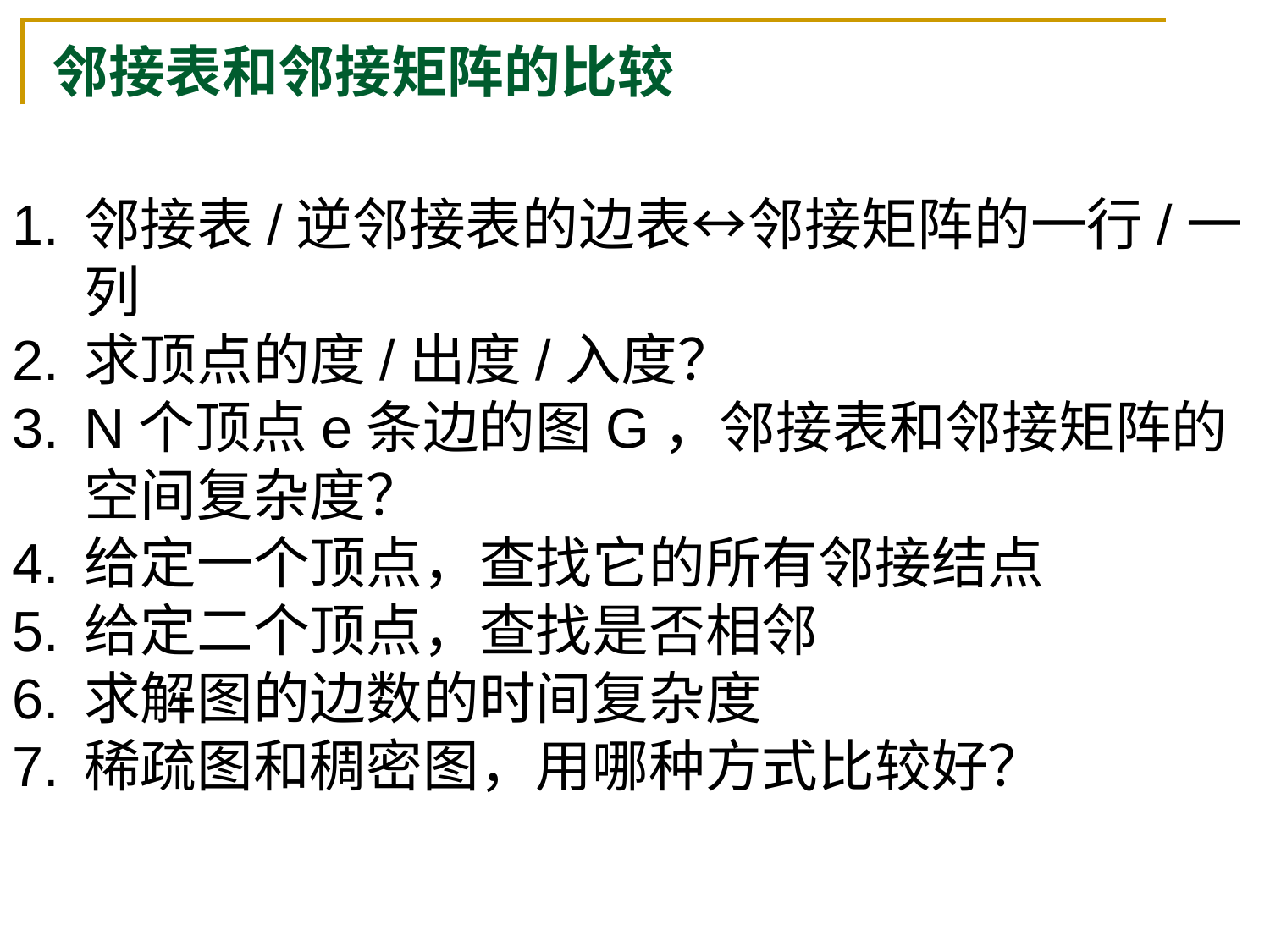

邻接表和邻接矩阵的比较
邻接表/逆邻接表的边表↔邻接矩阵的一行/一列
求顶点的度/出度/入度？
N个顶点e条边的图G，邻接表和邻接矩阵的空间复杂度？
给定一个顶点，查找它的所有邻接结点
给定二个顶点，查找是否相邻
求解图的边数的时间复杂度
稀疏图和稠密图，用哪种方式比较好？